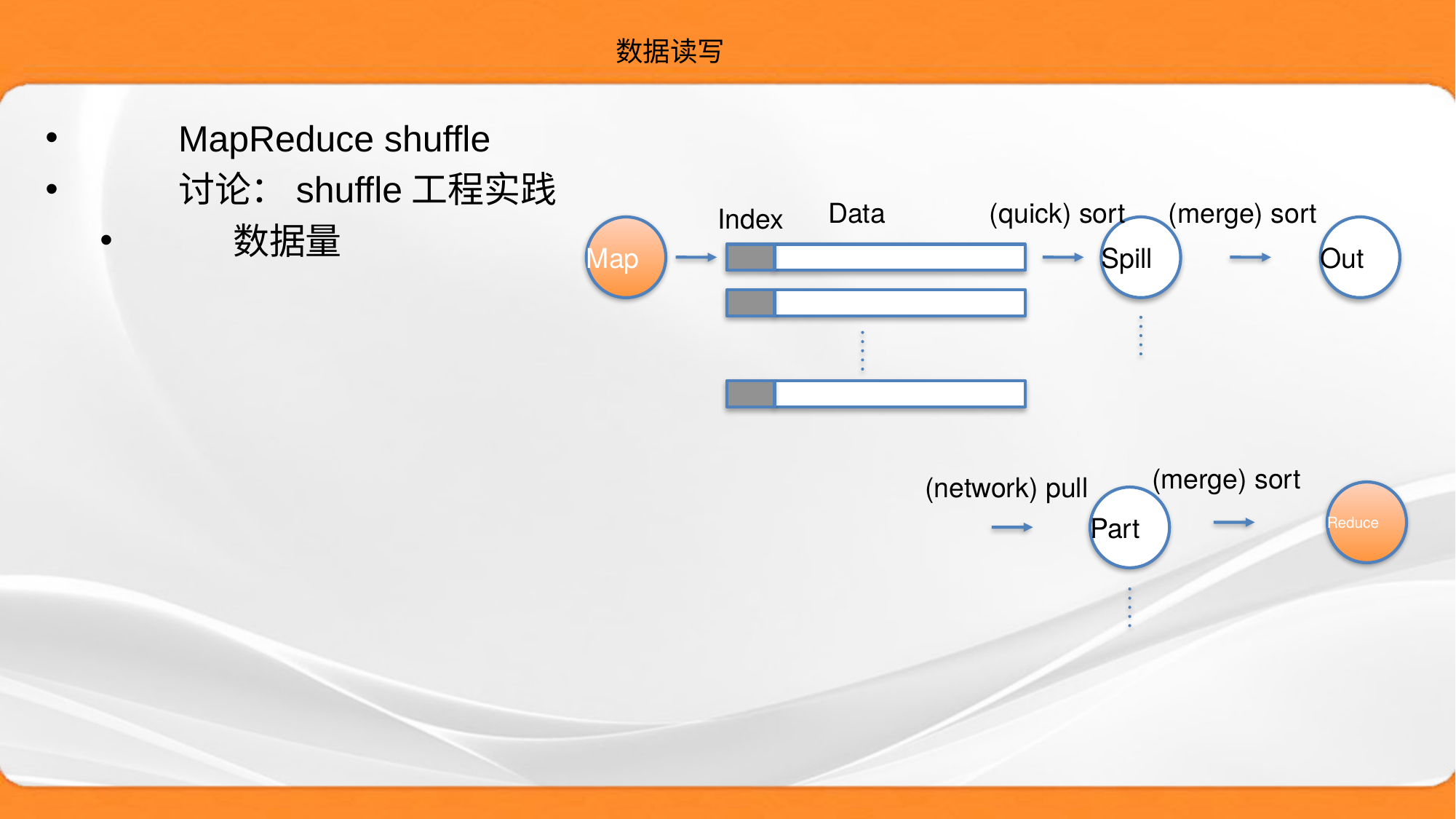

# 数据读写
MapReduce shuffle
讨论：shuffle工程实践
数据量
Index
Data
(quick) sort
(merge) sort

Map

Spill

Out

(merge) sort
(network) pull

Reduce

Part